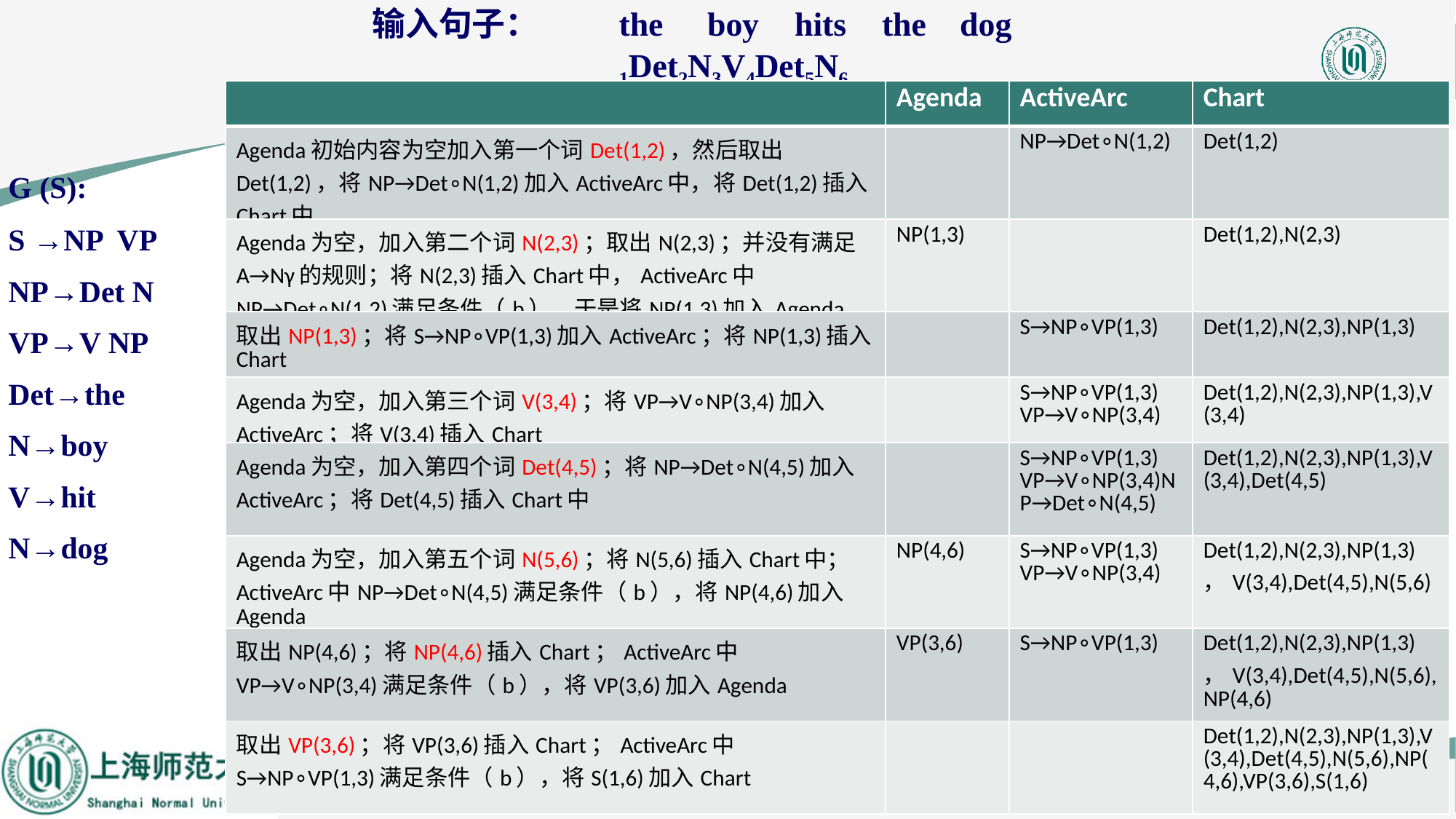

输入句子：	the	boy	hits	the	dog
	1Det2N3V4Det5N6
|  | Agenda | ActiveArc | Chart |
| --- | --- | --- | --- |
| Agenda初始内容为空加入第一个词Det(1,2)，然后取出Det(1,2)，将NP→Det∘N(1,2)加入ActiveArc中，将Det(1,2)插入Chart中 |  | NP→Det∘N(1,2) | Det(1,2) |
| Agenda为空，加入第二个词N(2,3)；取出N(2,3)；并没有满足A→Nγ的规则；将N(2,3)插入Chart中，ActiveArc中NP→Det∘N(1,2)满足条件（b），于是将NP(1,3)加入Agenda | NP(1,3) |  | Det(1,2),N(2,3) |
| 取出NP(1,3)；将S→NP∘VP(1,3)加入ActiveArc；将NP(1,3)插入Chart |  | S→NP∘VP(1,3) | Det(1,2),N(2,3),NP(1,3) |
| Agenda为空，加入第三个词V(3,4)；将VP→V∘NP(3,4)加入ActiveArc；将V(3,4)插入Chart |  | S→NP∘VP(1,3) VP→V∘NP(3,4) | Det(1,2),N(2,3),NP(1,3),V(3,4) |
| Agenda为空，加入第四个词Det(4,5)；将NP→Det∘N(4,5)加入ActiveArc；将Det(4,5)插入Chart中 |  | S→NP∘VP(1,3) VP→V∘NP(3,4)NP→Det∘N(4,5) | Det(1,2),N(2,3),NP(1,3),V(3,4),Det(4,5) |
| Agenda为空，加入第五个词N(5,6)；将N(5,6)插入Chart中；ActiveArc中NP→Det∘N(4,5)满足条件（b），将NP(4,6)加入Agenda | NP(4,6) | S→NP∘VP(1,3) VP→V∘NP(3,4) | Det(1,2),N(2,3),NP(1,3)，V(3,4),Det(4,5),N(5,6) |
| 取出NP(4,6)；将NP(4,6)插入Chart；ActiveArc中VP→V∘NP(3,4)满足条件（b），将VP(3,6)加入Agenda | VP(3,6) | S→NP∘VP(1,3) | Det(1,2),N(2,3),NP(1,3)，V(3,4),Det(4,5),N(5,6),NP(4,6) |
| 取出VP(3,6)；将VP(3,6)插入Chart；ActiveArc中S→NP∘VP(1,3)满足条件（b），将S(1,6)加入Chart |  |  | Det(1,2),N(2,3),NP(1,3),V(3,4),Det(4,5),N(5,6),NP(4,6),VP(3,6),S(1,6) |
G (S):
S →NP  VP
NP→Det N
VP→V NP
Det→the
N→boy
V→hit
N→dog